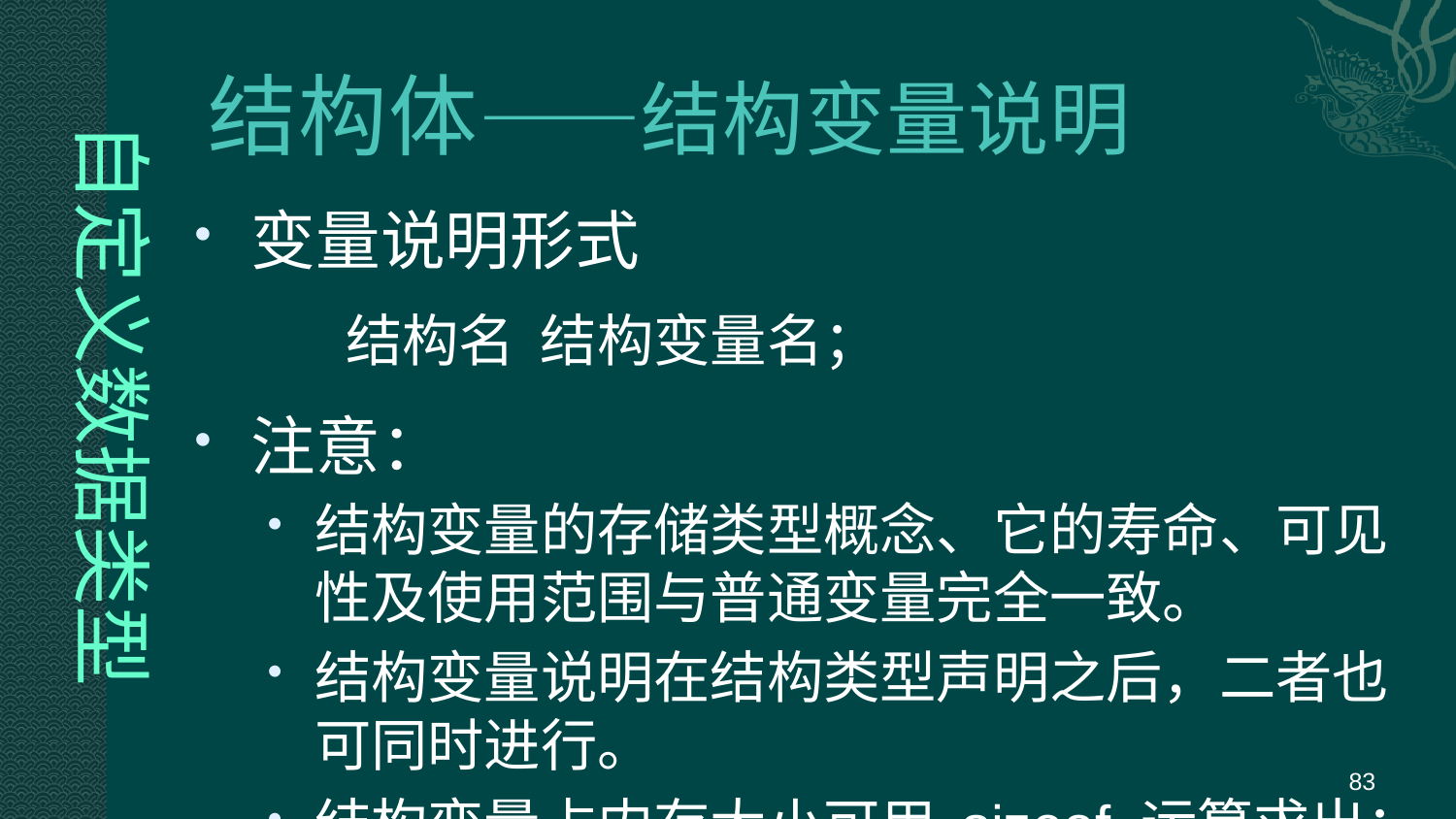

# 结构体——结构变量说明
自定义数据类型
变量说明形式
     结构名  结构变量名；
注意：
结构变量的存储类型概念、它的寿命、可见性及使用范围与普通变量完全一致。
结构变量说明在结构类型声明之后，二者也可同时进行。
结构变量占内存大小可用 sizeof 运算求出：
         sizeof(运算量)
83